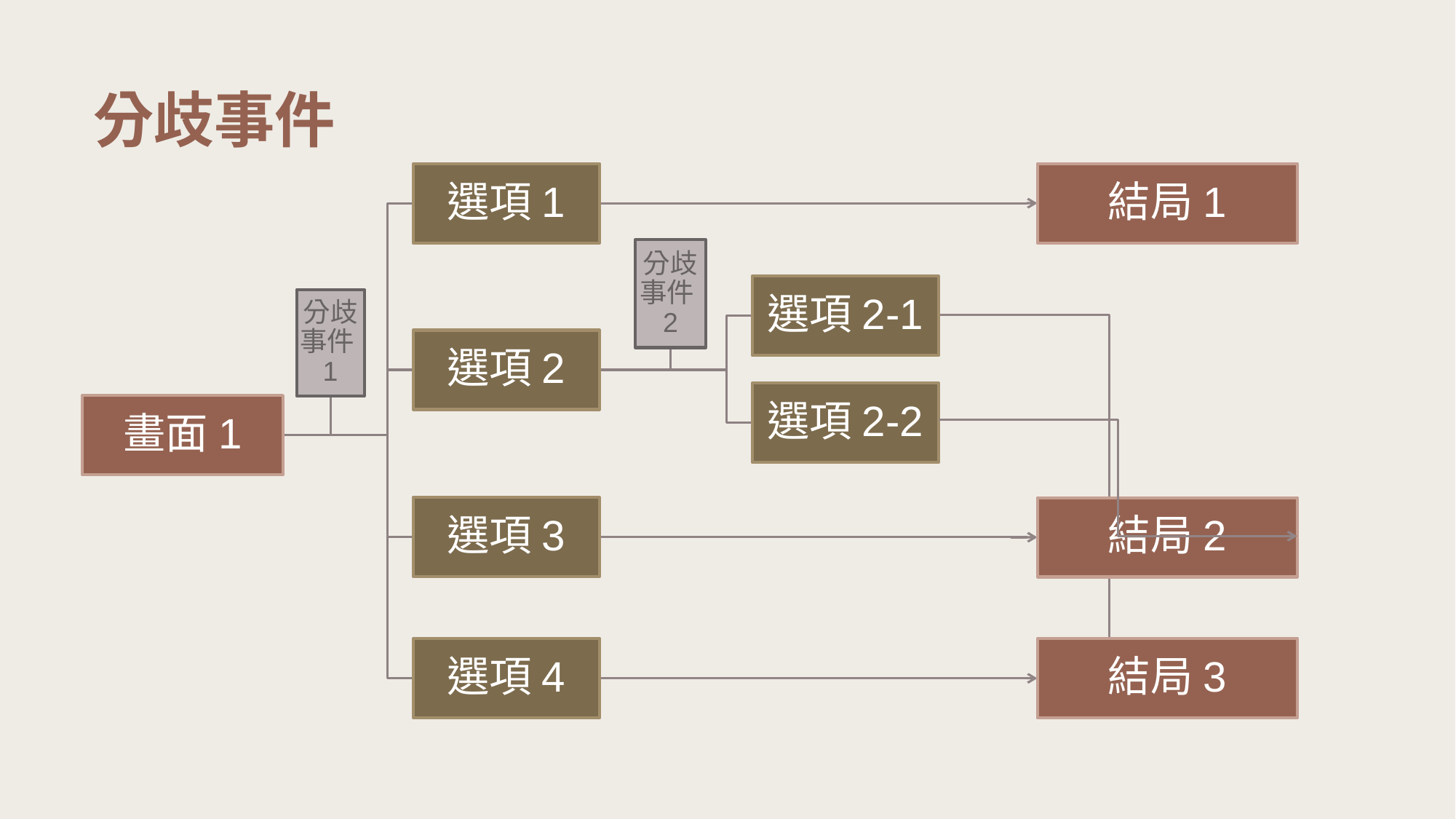

# 分歧事件
畫面1
選項1
結局1
選項2
選項2-1
選項2-2
分歧事件2
選項3
結局2
選項4
結局3
分歧事件1